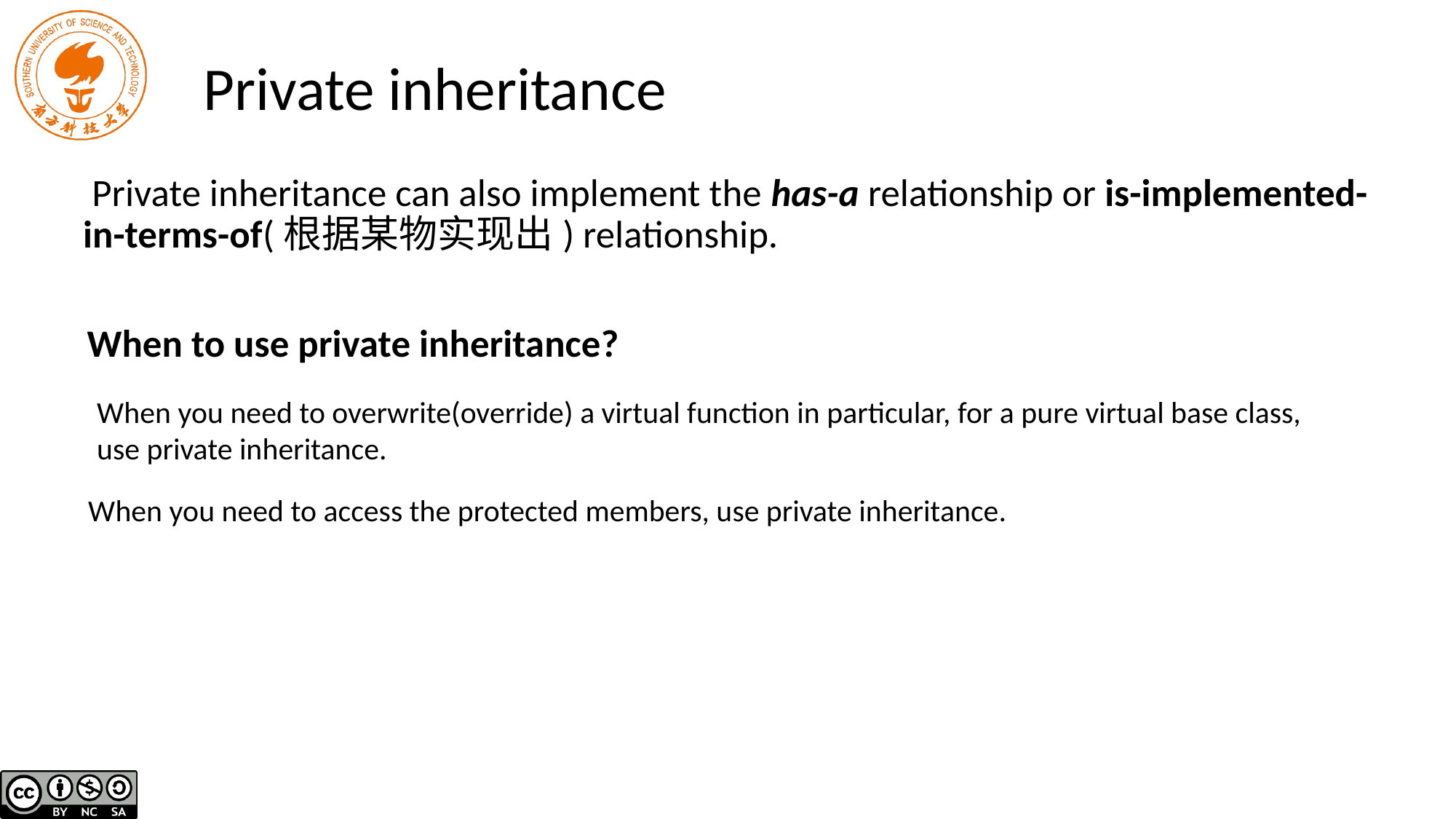

# Private inheritance
 Private inheritance can also implement the has-a relationship or is-implemented-in-terms-of(根据某物实现出) relationship.

When to use private inheritance?

When you need to overwrite(override) a virtual function in particular, for a pure virtual base class,
use private inheritance.
When you need to access the protected members, use private inheritance.